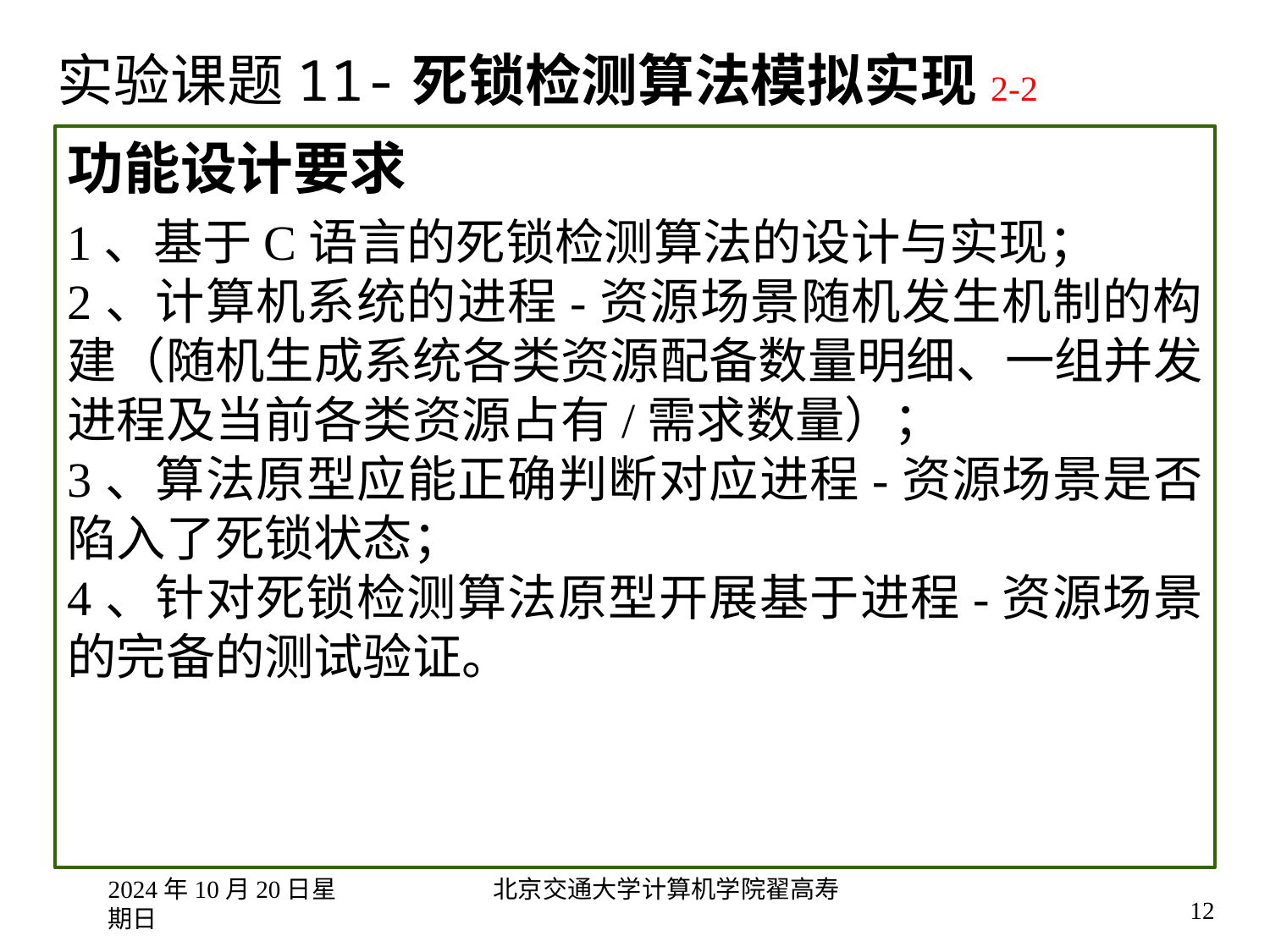

# 实验课题11-死锁检测算法模拟实现2-2
功能设计要求
1、基于C语言的死锁检测算法的设计与实现；
2、计算机系统的进程-资源场景随机发生机制的构建（随机生成系统各类资源配备数量明细、一组并发进程及当前各类资源占有/需求数量）；
3、算法原型应能正确判断对应进程-资源场景是否陷入了死锁状态；
4、针对死锁检测算法原型开展基于进程-资源场景的完备的测试验证。
2024年10月20日星期日
北京交通大学计算机学院翟高寿
12